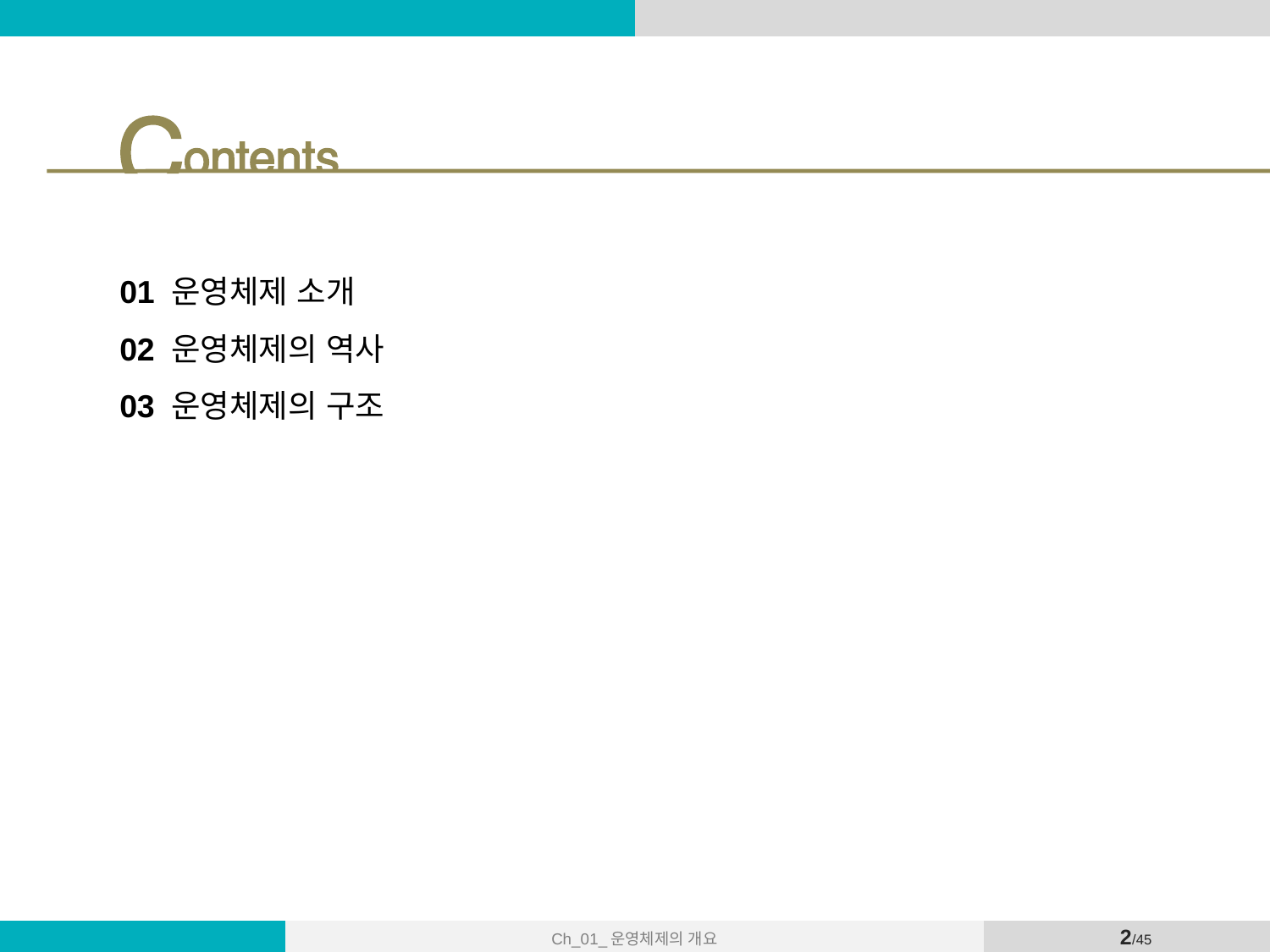

01 운영체제 소개
02 운영체제의 역사
03 운영체제의 구조